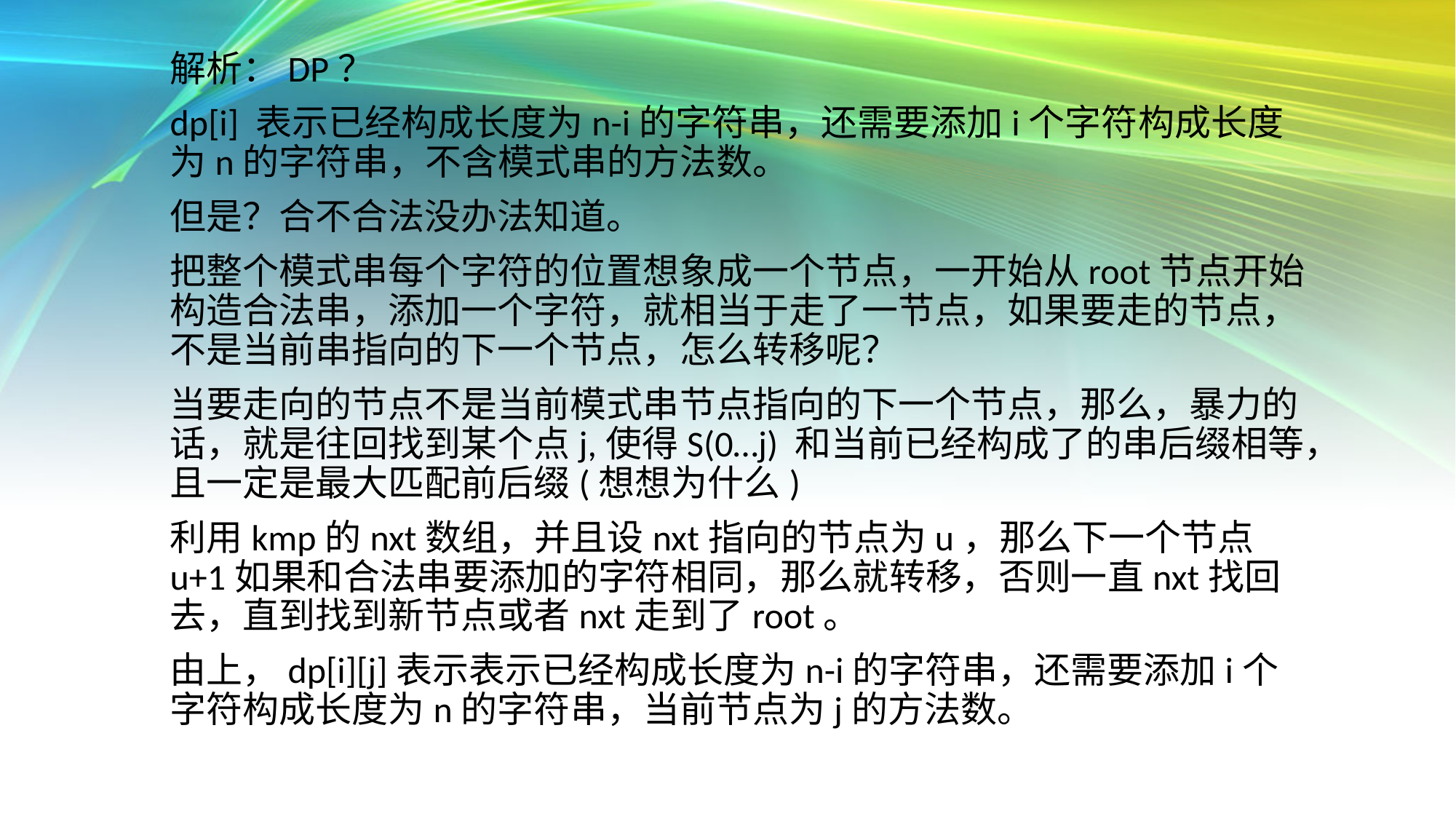

解析：DP？
dp[i] 表示已经构成长度为n-i的字符串，还需要添加i个字符构成长度为n的字符串，不含模式串的方法数。
但是？合不合法没办法知道。
把整个模式串每个字符的位置想象成一个节点，一开始从root节点开始构造合法串，添加一个字符，就相当于走了一节点，如果要走的节点，不是当前串指向的下一个节点，怎么转移呢？
当要走向的节点不是当前模式串节点指向的下一个节点，那么，暴力的话，就是往回找到某个点j,使得S(0…j) 和当前已经构成了的串后缀相等，且一定是最大匹配前后缀(想想为什么)
利用kmp的nxt数组，并且设nxt指向的节点为u，那么下一个节点u+1如果和合法串要添加的字符相同，那么就转移，否则一直nxt找回去，直到找到新节点或者nxt走到了root。
由上，dp[i][j]表示表示已经构成长度为n-i的字符串，还需要添加i个字符构成长度为n的字符串，当前节点为j的方法数。